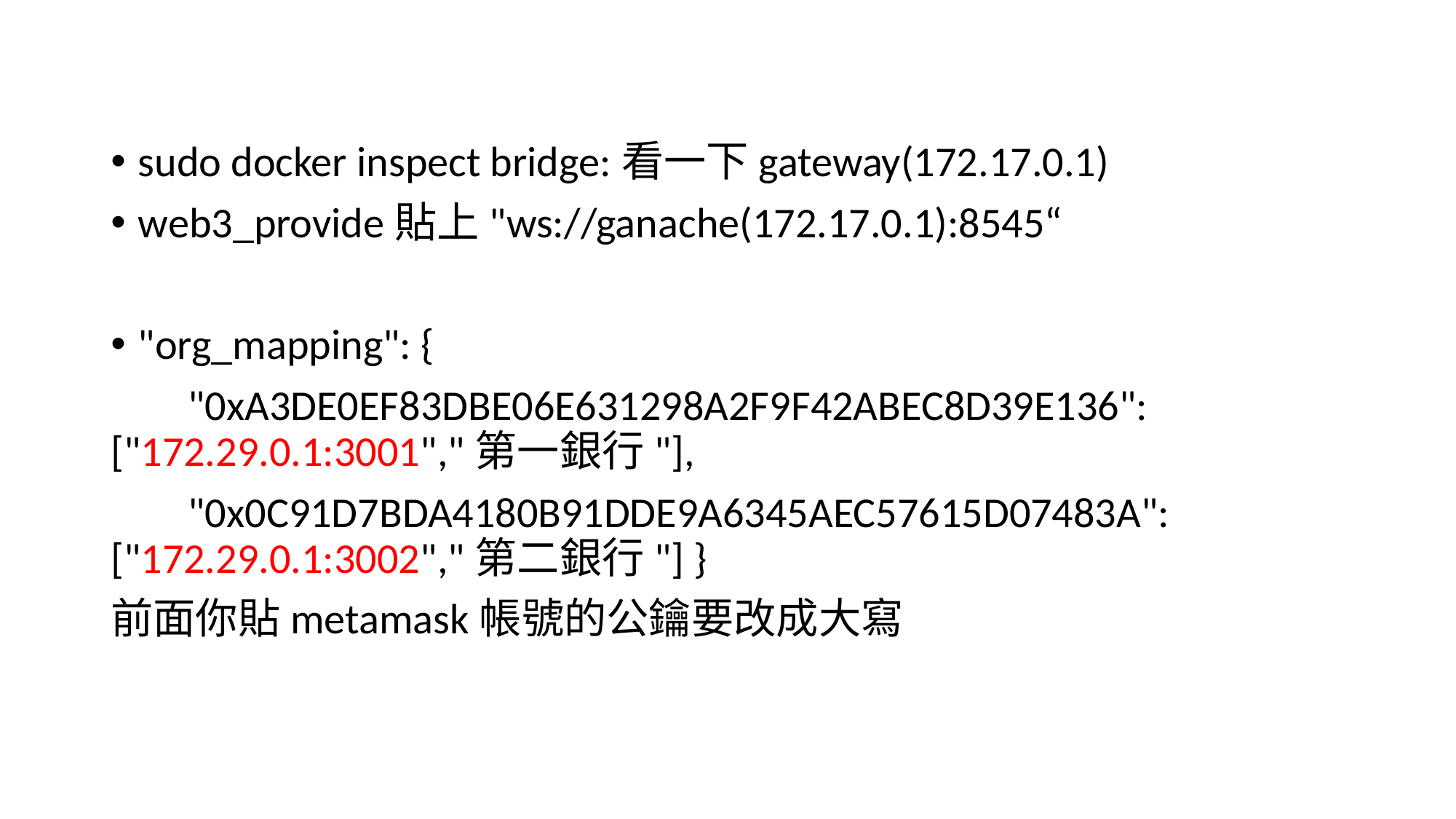

sudo docker inspect bridge:看一下gateway(172.17.0.1)
web3_provide貼上"ws://ganache(172.17.0.1):8545“

"org_mapping": {
        "0xA3DE0EF83DBE06E631298A2F9F42ABEC8D39E136": ["172.29.0.1:3001","第一銀行"],
        "0x0C91D7BDA4180B91DDE9A6345AEC57615D07483A": ["172.29.0.1:3002","第二銀行"] }
前面你貼metamask帳號的公鑰要改成大寫